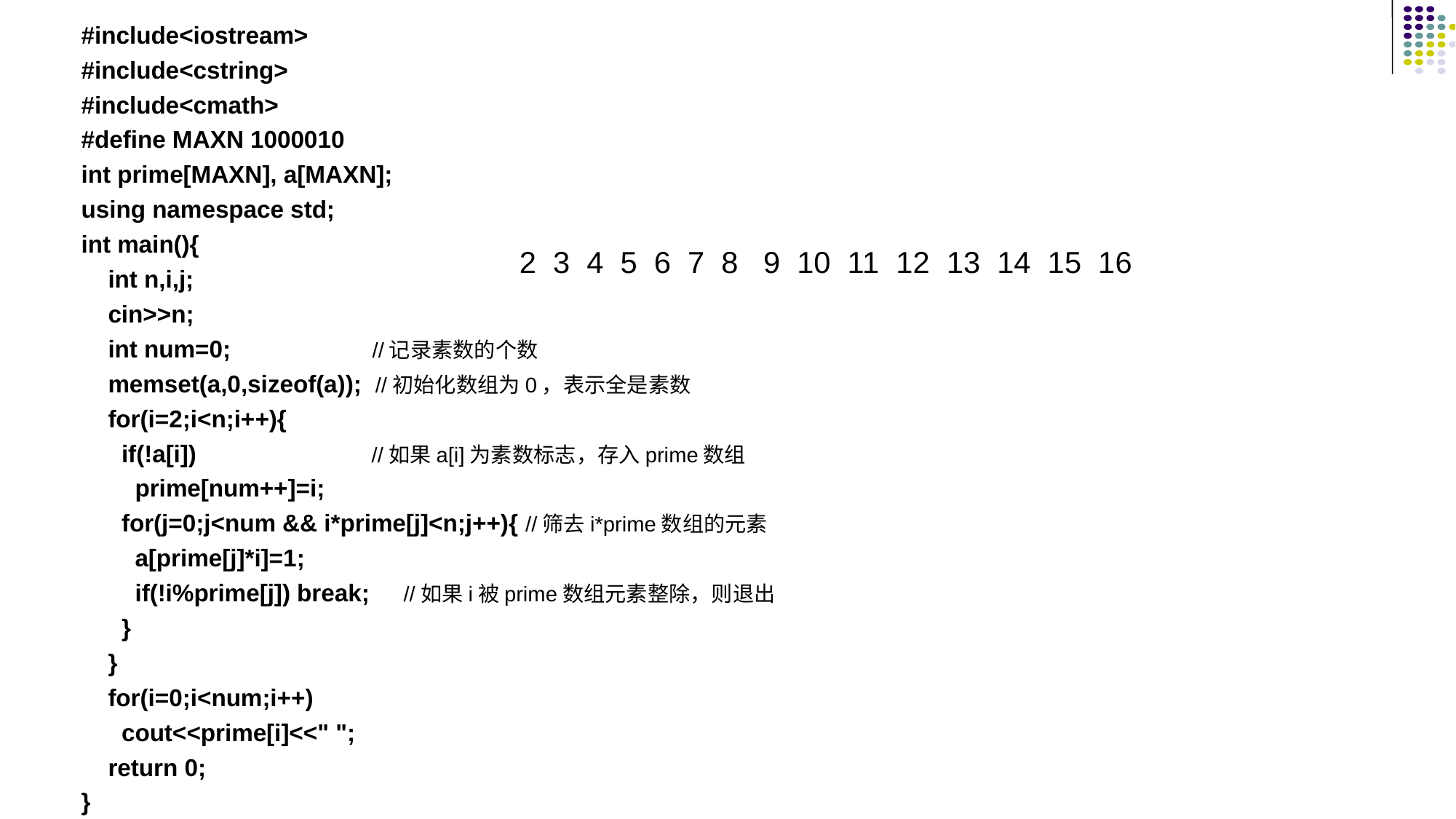

#include<iostream>
#include<cstring>
#include<cmath>
#define MAXN 1000010
int prime[MAXN], a[MAXN];
using namespace std;
int main(){
    int n,i,j;
    cin>>n;
    int num=0;                     //记录素数的个数
    memset(a,0,sizeof(a));  //初始化数组为0，表示全是素数
    for(i=2;i<n;i++){
      if(!a[i])                          //如果a[i]为素数标志，存入prime数组
        prime[num++]=i;
      for(j=0;j<num && i*prime[j]<n;j++){ //筛去i*prime数组的元素
        a[prime[j]*i]=1;
        if(!i%prime[j]) break;     //如果i被prime数组元素整除，则退出
      }
    }
    for(i=0;i<num;i++)
      cout<<prime[i]<<" ";
    return 0;
}
2  3  4  5  6  7  8   9  10  11  12  13  14  15  16